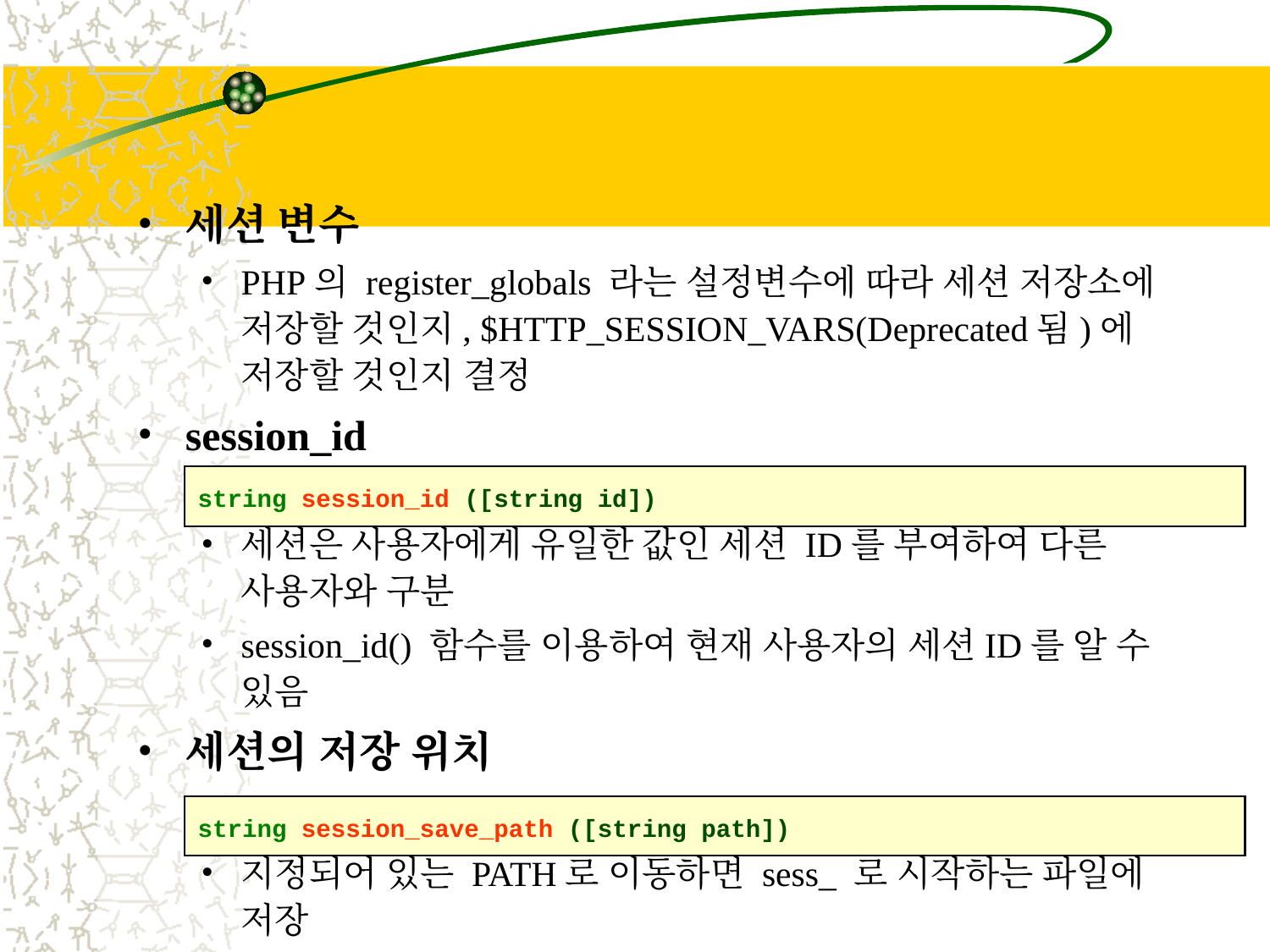

#
세션 변수
PHP의 register_globals 라는 설정변수에 따라 세션 저장소에 저장할 것인지, $HTTP_SESSION_VARS(Deprecated됨)에 저장할 것인지 결정
session_id

세션은 사용자에게 유일한 값인 세션 ID를 부여하여 다른 사용자와 구분
session_id() 함수를 이용하여 현재 사용자의 세션ID를 알 수 있음
세션의 저장 위치

지정되어 있는 PATH로 이동하면 sess_ 로 시작하는 파일에 저장
string session_id ([string id])
string session_save_path ([string path])